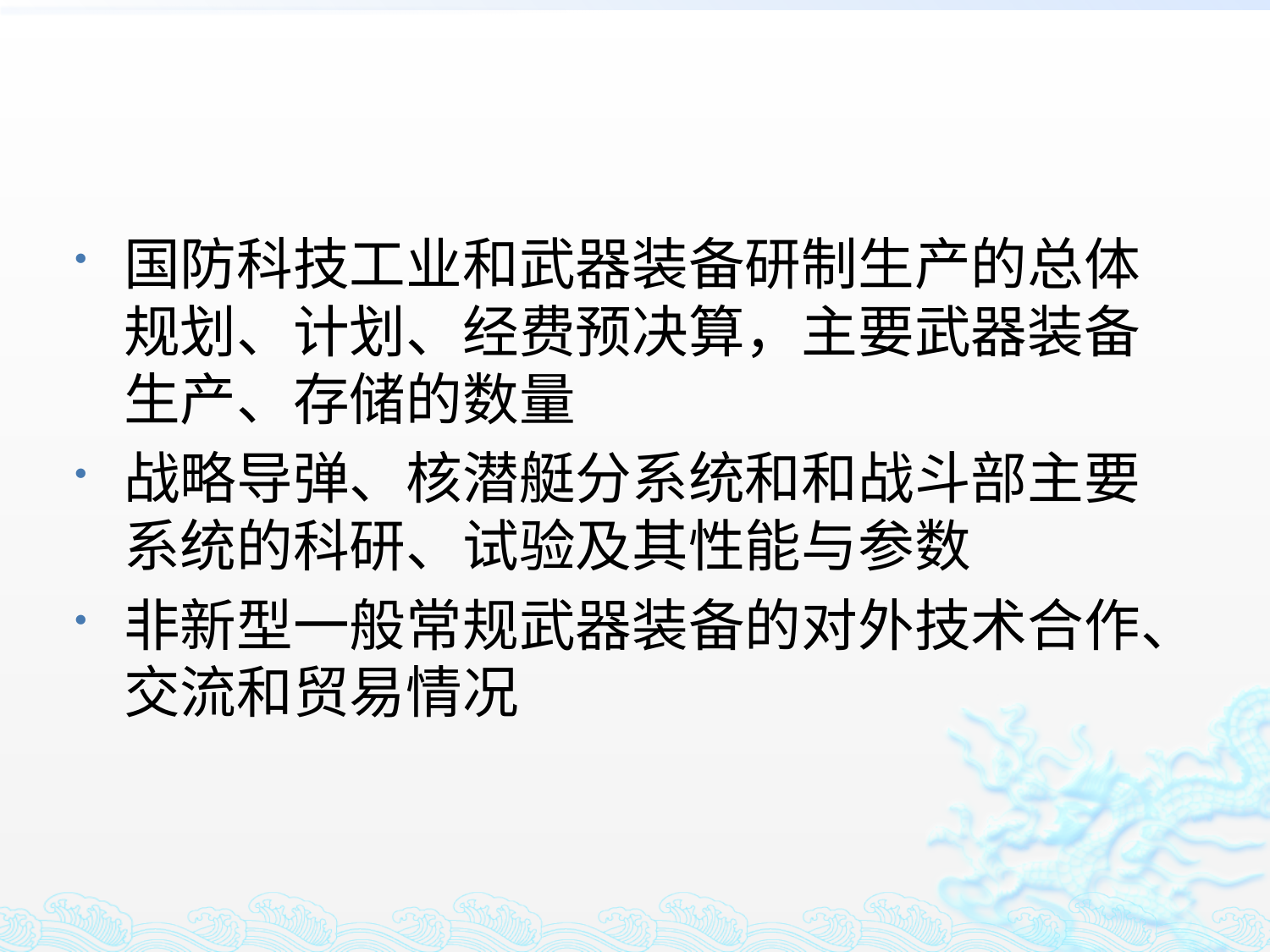

#
国防科技工业和武器装备研制生产的总体规划、计划、经费预决算，主要武器装备生产、存储的数量
战略导弹、核潜艇分系统和和战斗部主要系统的科研、试验及其性能与参数
非新型一般常规武器装备的对外技术合作、交流和贸易情况